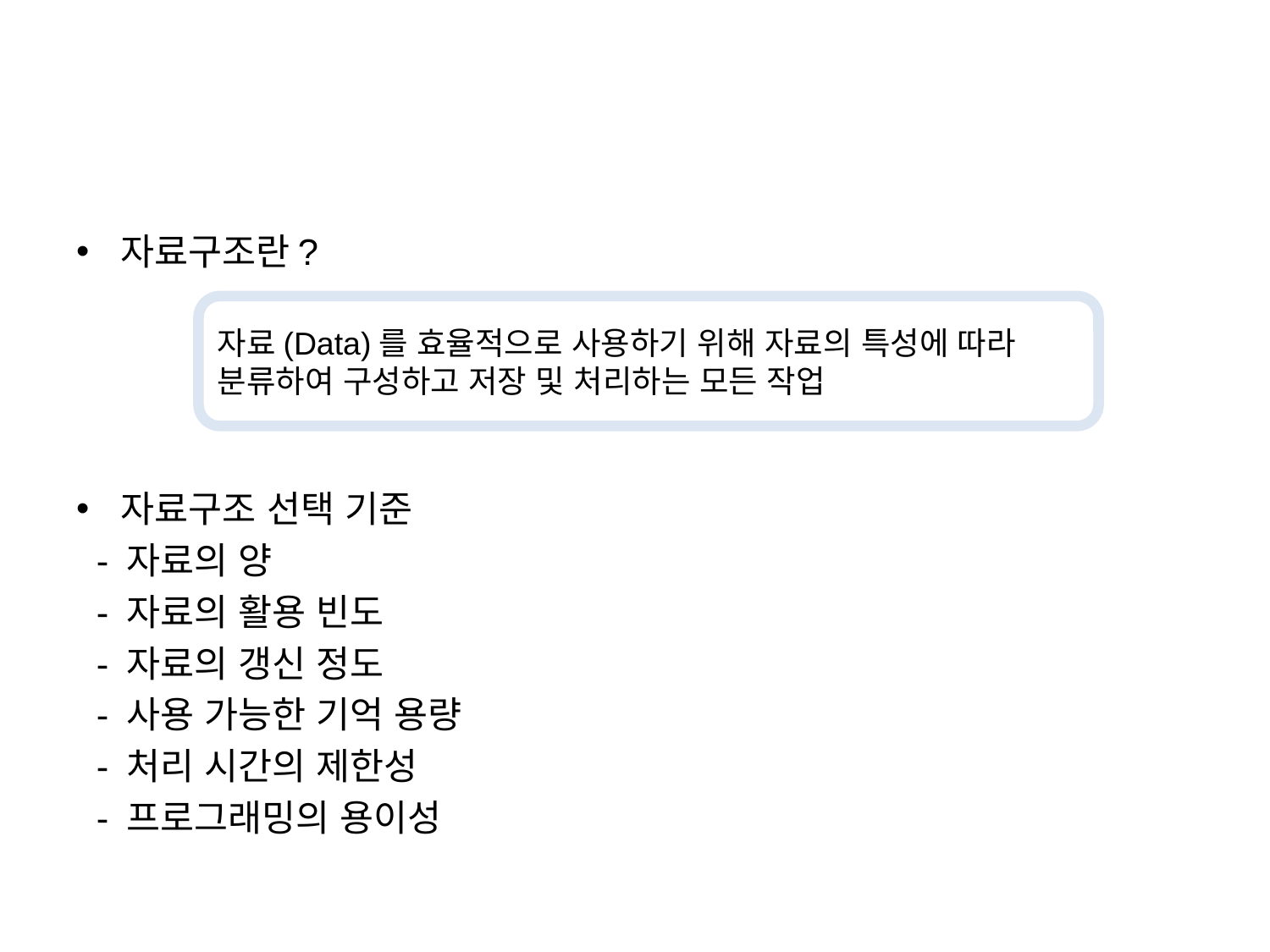

자료구조란?

자료구조 선택 기준
  - 자료의 양
  - 자료의 활용 빈도
  - 자료의 갱신 정도
  - 사용 가능한 기억 용량
  - 처리 시간의 제한성
  - 프로그래밍의 용이성

자료(Data)를 효율적으로 사용하기 위해 자료의 특성에 따라 분류하여 구성하고 저장 및 처리하는 모든 작업